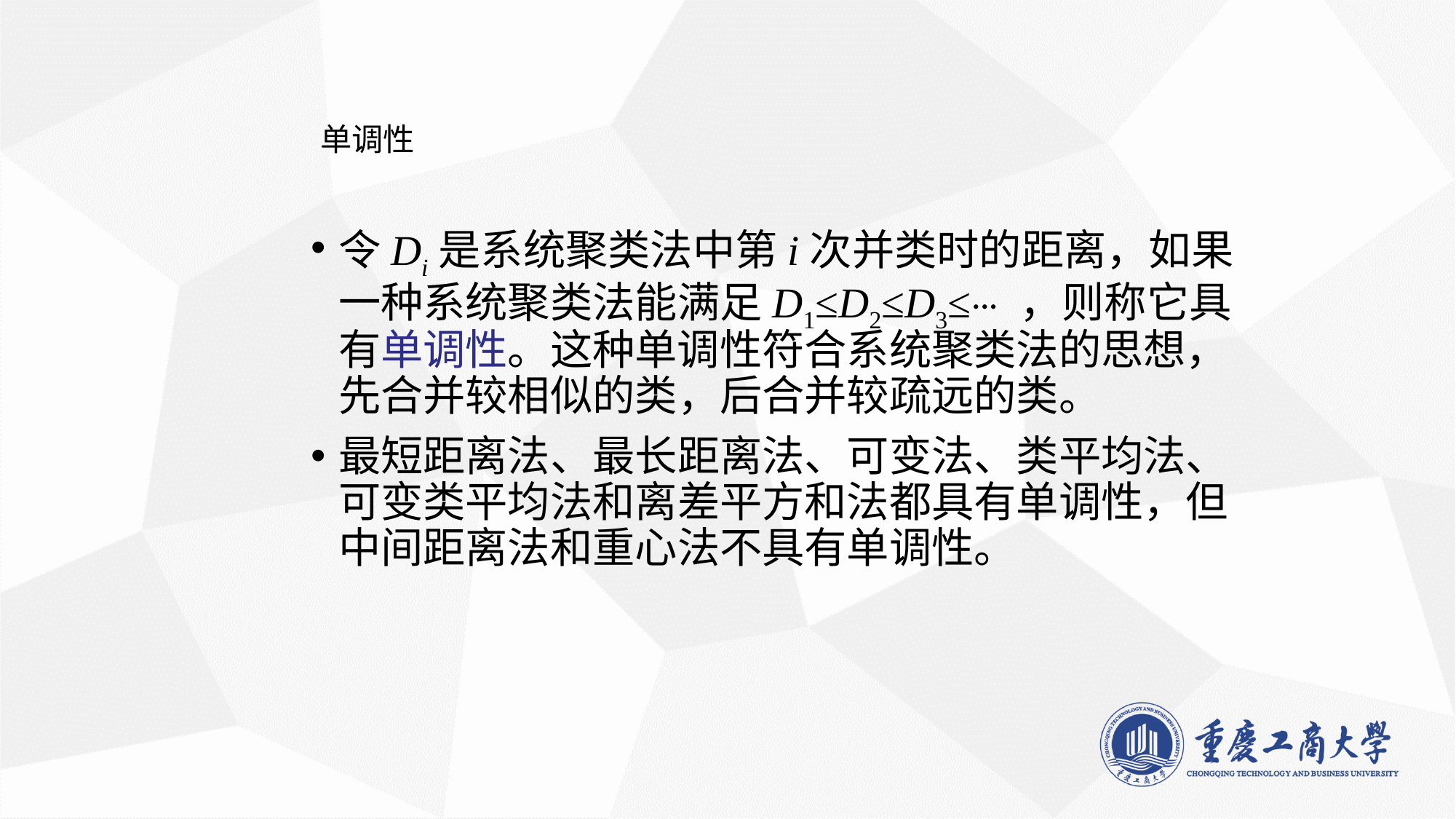

单调性
令Di是系统聚类法中第i次并类时的距离，如果一种系统聚类法能满足D1≤D2≤D3≤⋯ ，则称它具有单调性。这种单调性符合系统聚类法的思想，先合并较相似的类，后合并较疏远的类。
最短距离法、最长距离法、可变法、类平均法、可变类平均法和离差平方和法都具有单调性，但中间距离法和重心法不具有单调性。